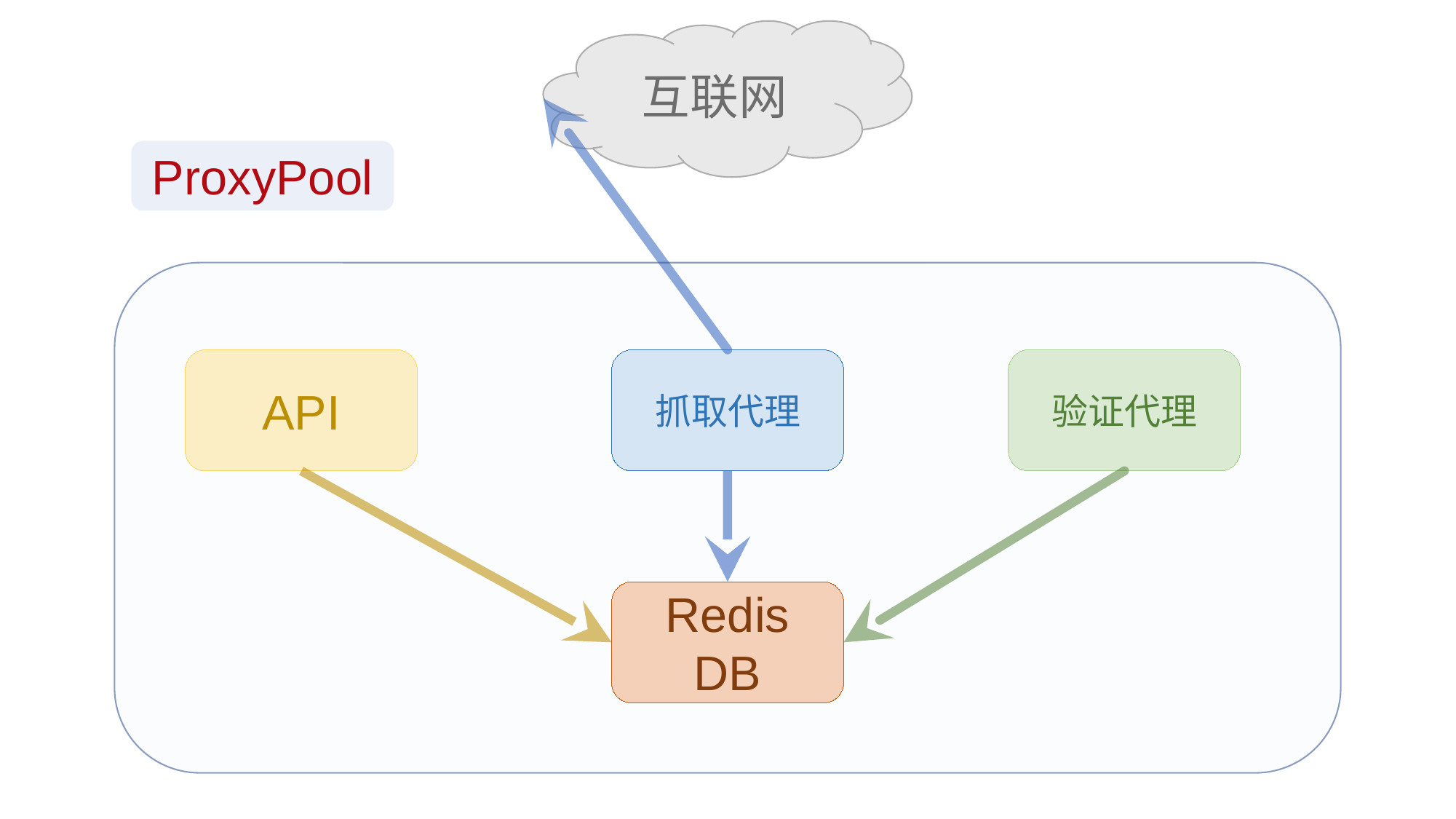

互联网

ProxyPool

API
验证代理
抓取代理
Redis DB